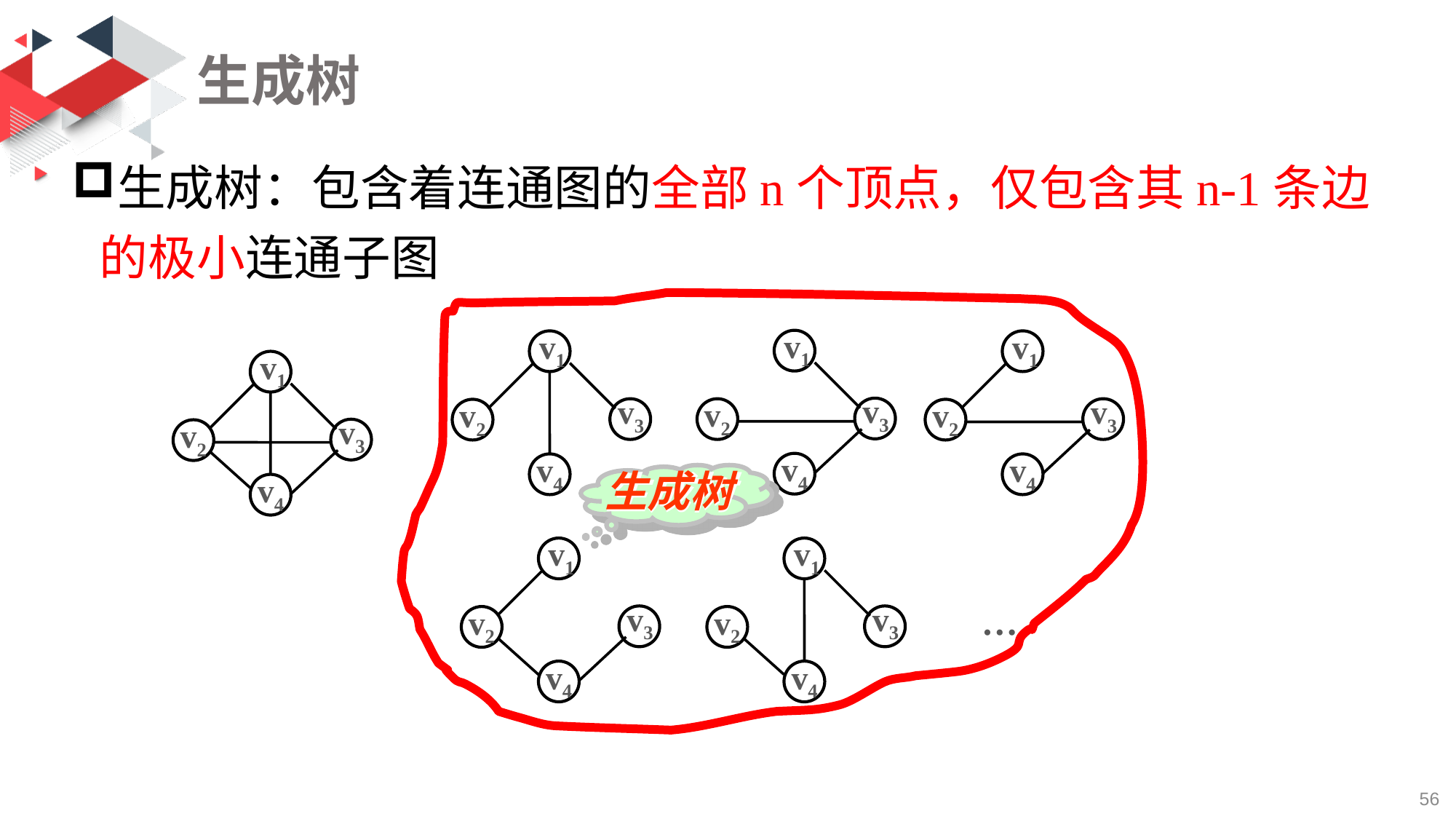

# 生成树
生成树：包含着连通图的全部n个顶点，仅包含其n-1条边的极小连通子图

生成树

v1
v1

v3
v2

v4

v1

v3
v3
v2
v2

v4
v4

v1
v1

v3
v3
…
v2
v2

v4
v4

v1

v3
v2

v4

56